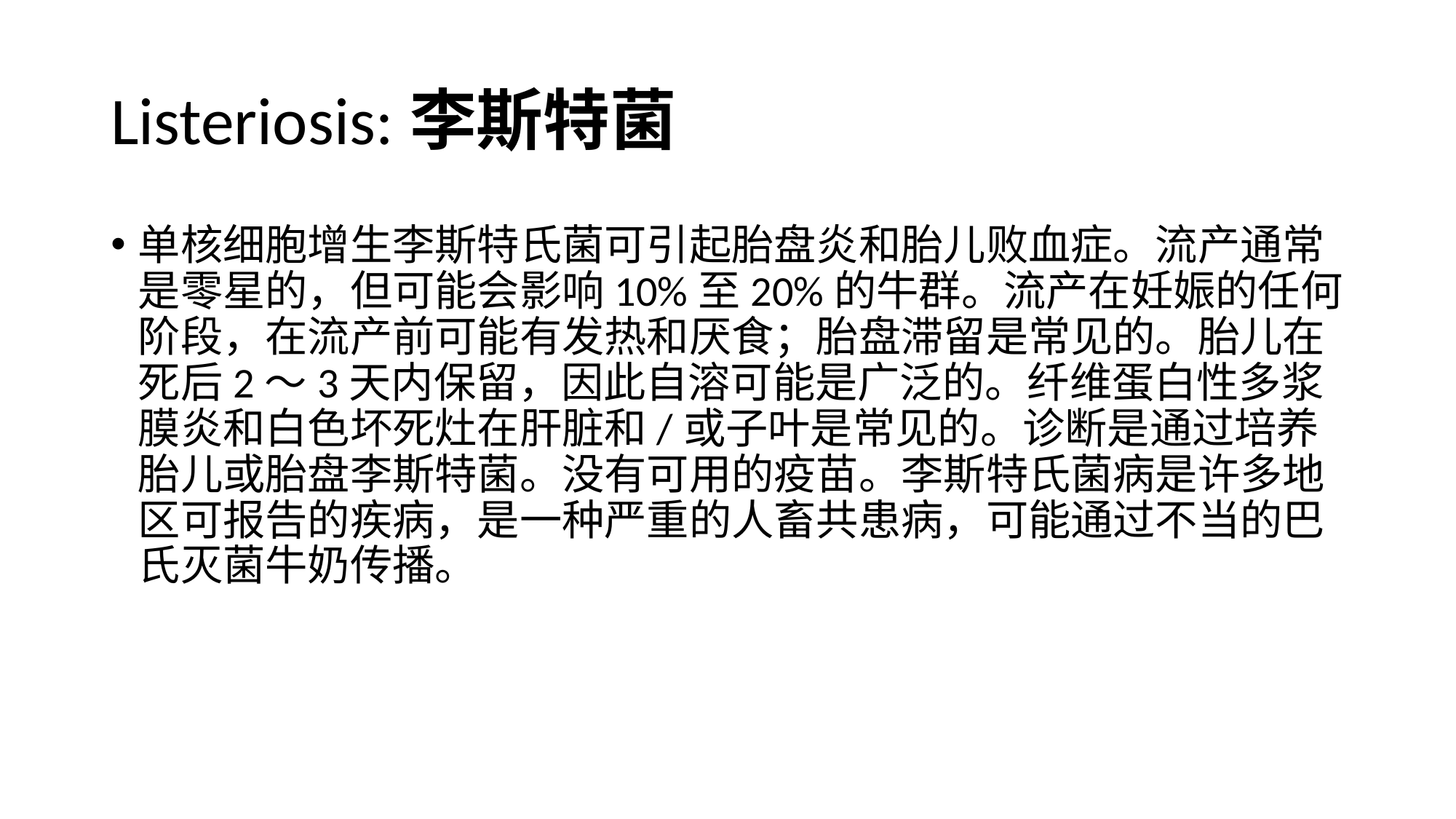

# Listeriosis:李斯特菌
单核细胞增生李斯特氏菌可引起胎盘炎和胎儿败血症。流产通常是零星的，但可能会影响10%至20%的牛群。流产在妊娠的任何阶段，在流产前可能有发热和厌食；胎盘滞留是常见的。胎儿在死后2～3天内保留，因此自溶可能是广泛的。纤维蛋白性多浆膜炎和白色坏死灶在肝脏和/或子叶是常见的。诊断是通过培养胎儿或胎盘李斯特菌。没有可用的疫苗。李斯特氏菌病是许多地区可报告的疾病，是一种严重的人畜共患病，可能通过不当的巴氏灭菌牛奶传播。